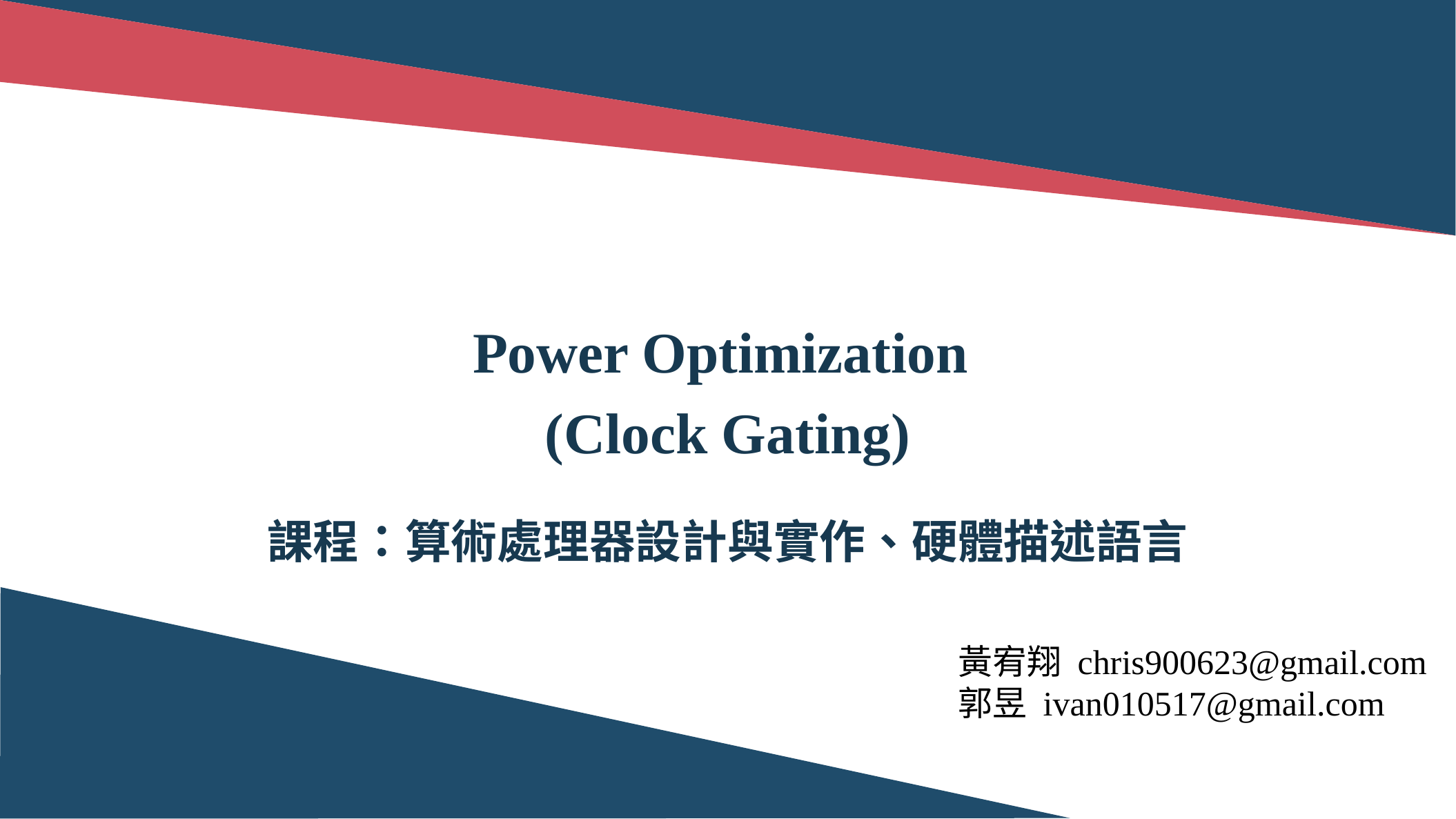

Power Optimization
(Clock Gating)
課程：算術處理器設計與實作、硬體描述語言

黃宥翔 chris900623@gmail.com
郭昱 ivan010517@gmail.com